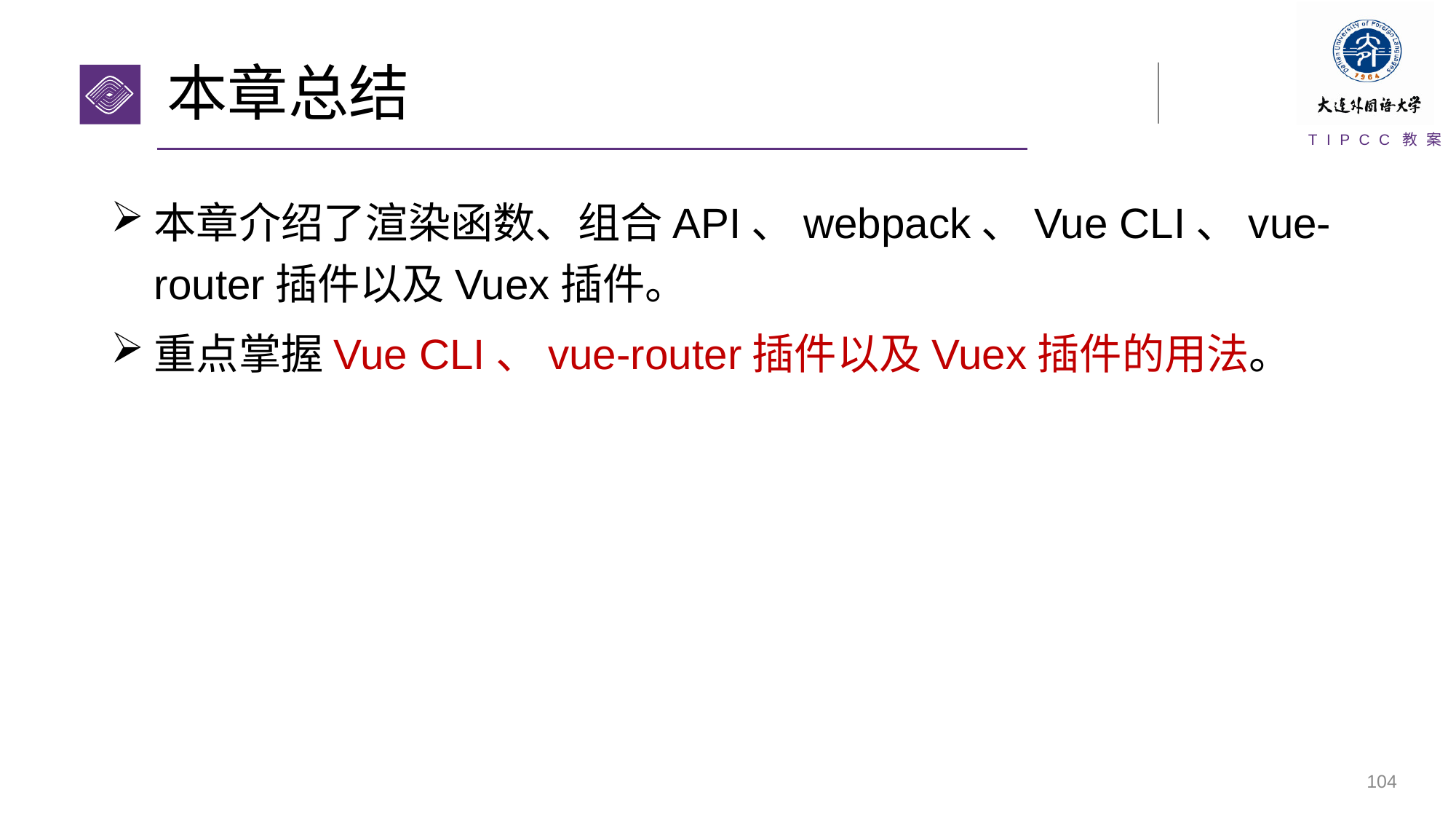

# 本章总结
本章介绍了渲染函数、组合API、webpack、Vue CLI、vue-router插件以及Vuex插件。
重点掌握Vue CLI、vue-router插件以及Vuex插件的用法。
104